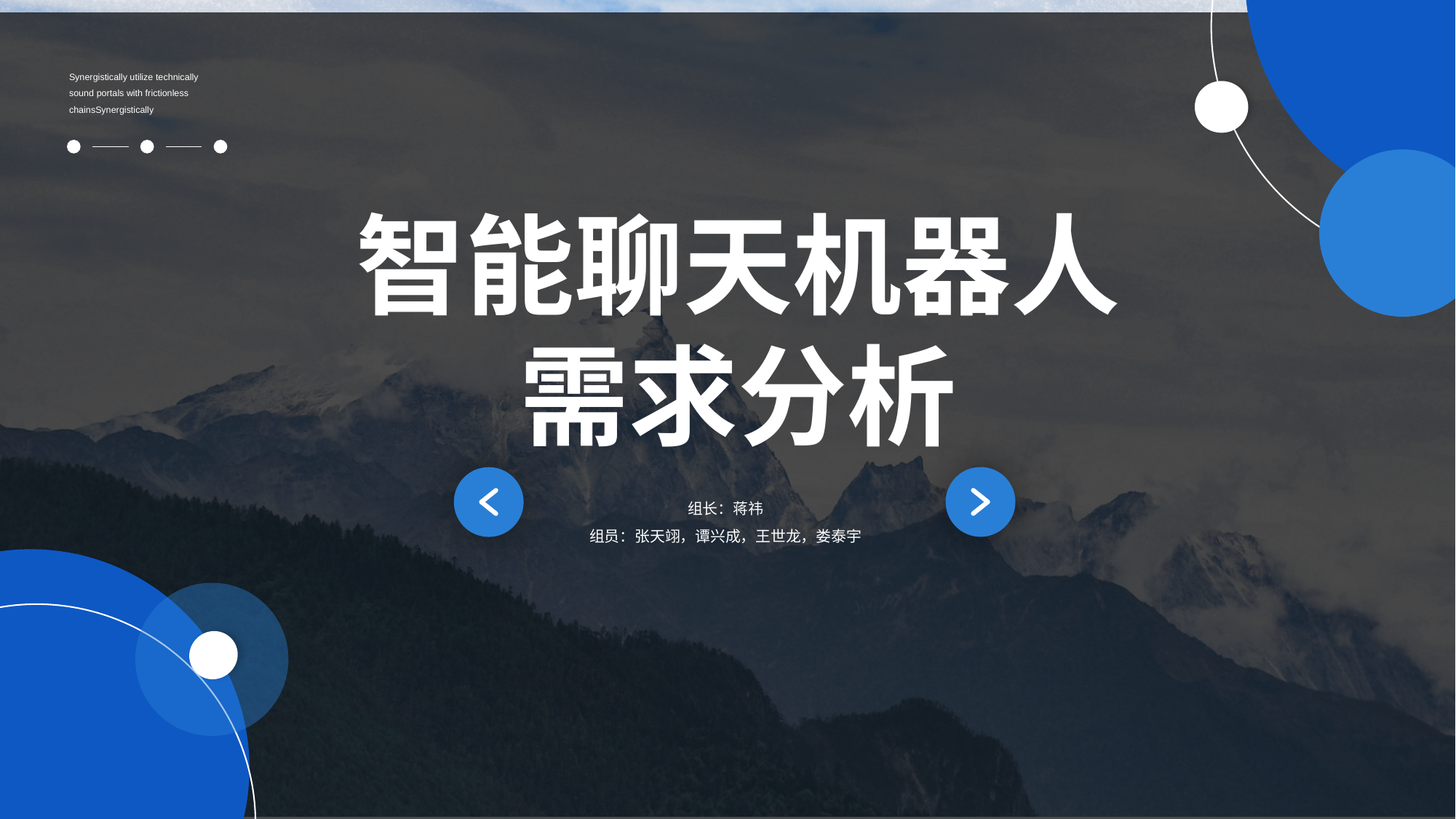

Synergistically utilize technically sound portals with frictionless chainsSynergistically

智能聊天机器人
需求分析

组长：蒋祎
组员：张天翊，谭兴成，王世龙，娄泰宇